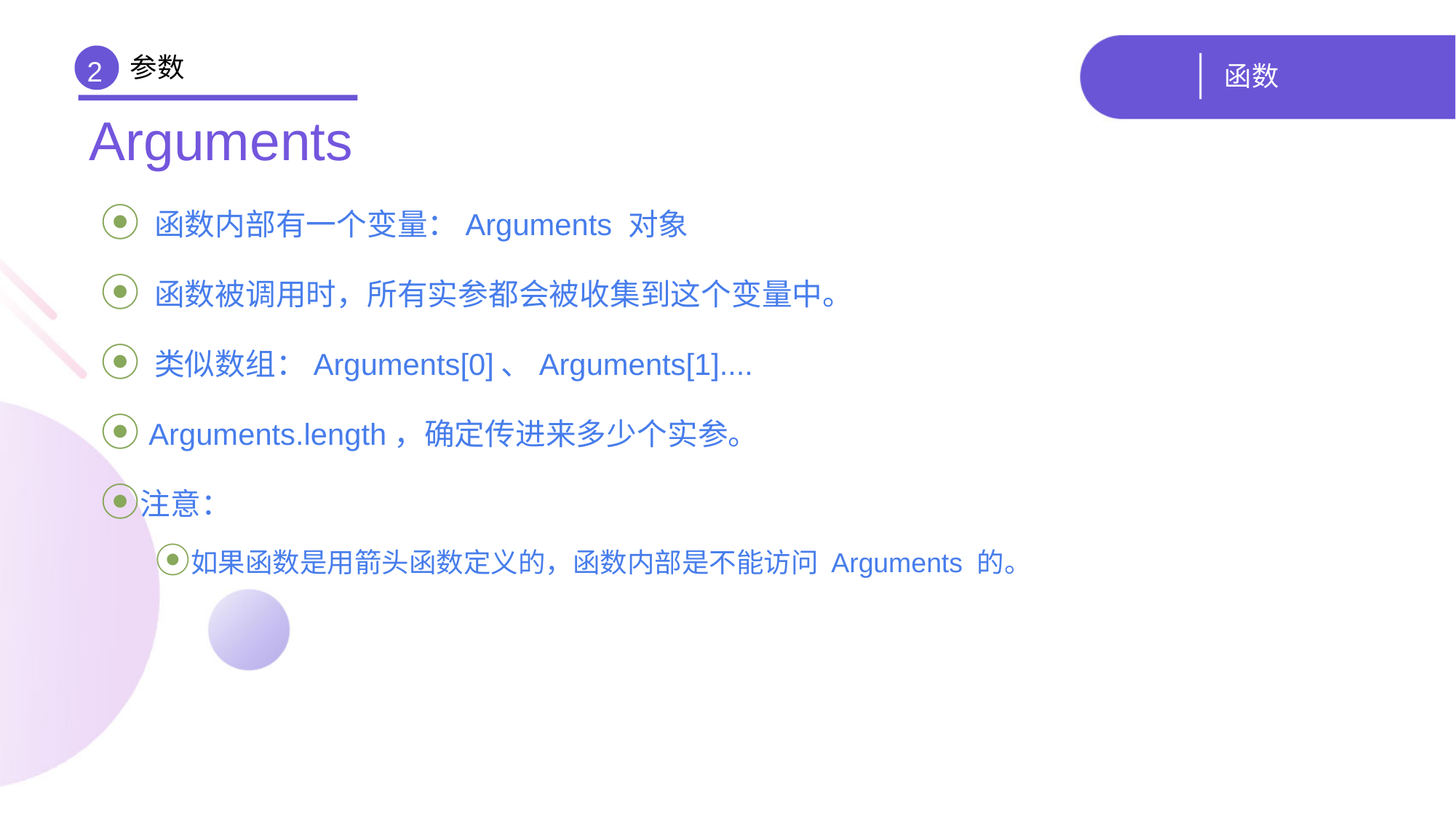

参数
# 函数
2
Arguments
 函数内部有一个变量：Arguments 对象
 函数被调用时，所有实参都会被收集到这个变量中。
 类似数组：Arguments[0]、Arguments[1]....
 Arguments.length，确定传进来多少个实参。
注意：
如果函数是用箭头函数定义的，函数内部是不能访问 Arguments 的。